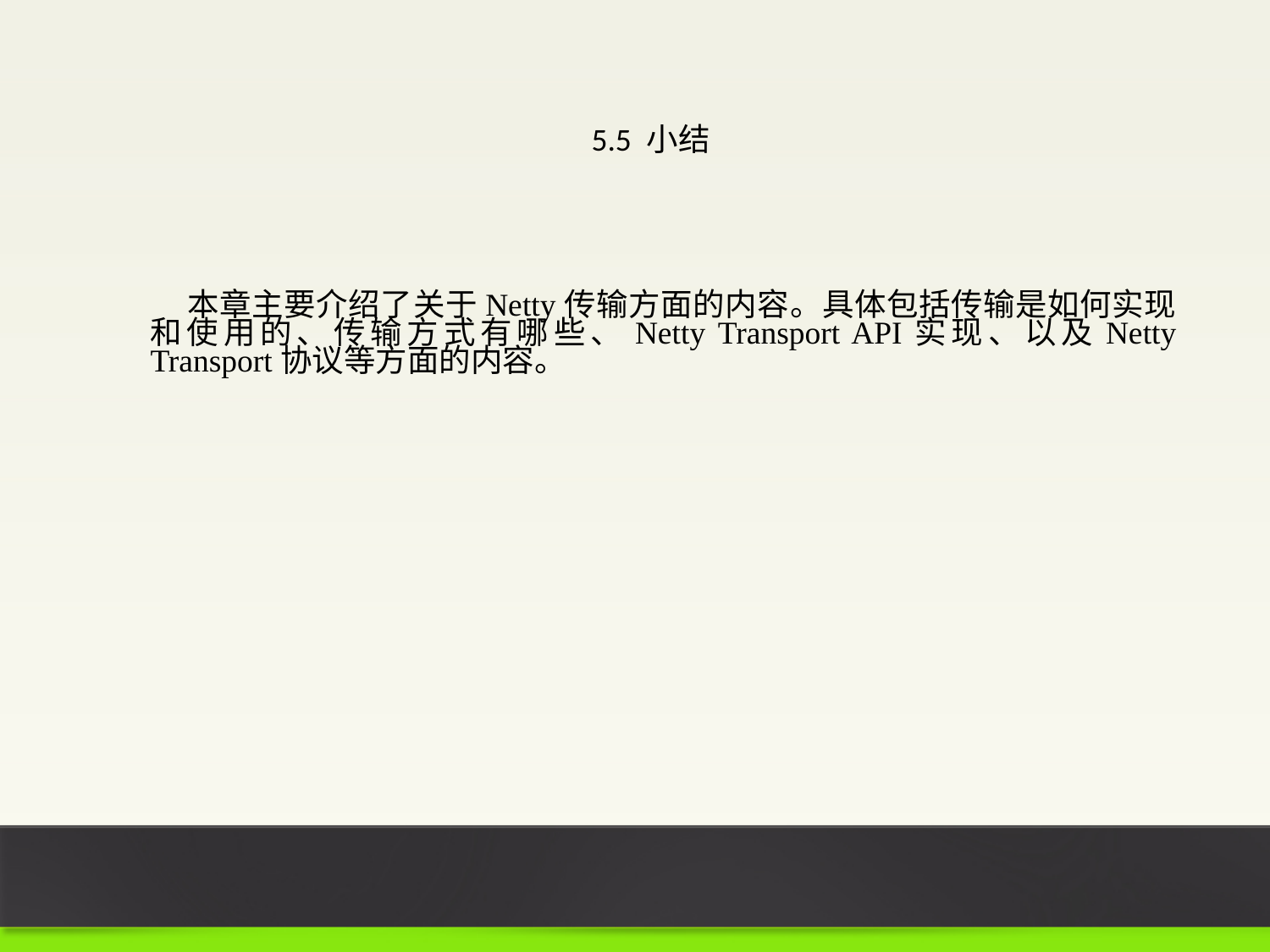

5.5 小结
本章主要介绍了关于Netty传输方面的内容。具体包括传输是如何实现和使用的、传输方式有哪些、Netty Transport API实现、以及Netty Transport协议等方面的内容。